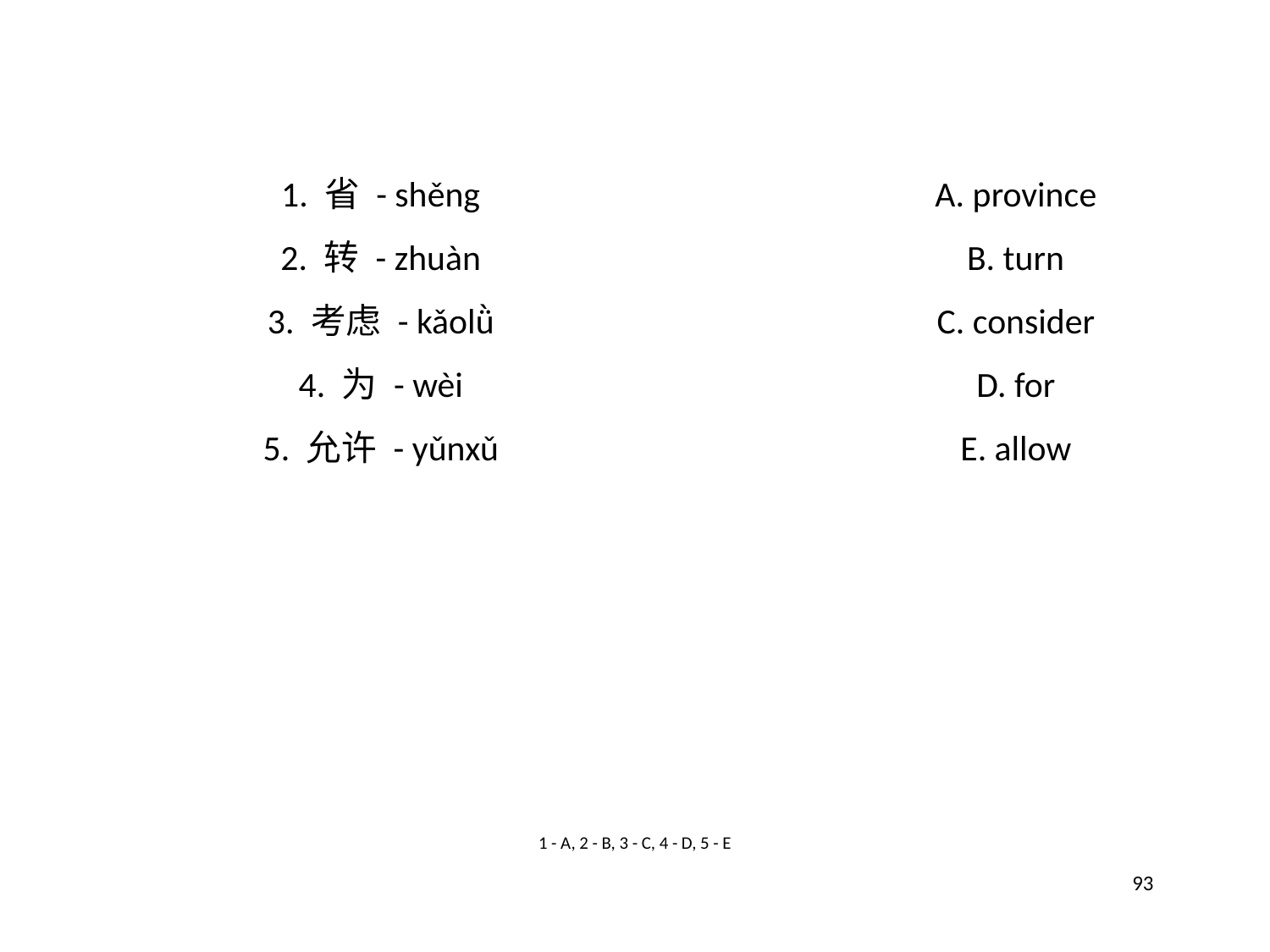

1. 省 - shěng

A. province

2. 转 - zhuàn

B. turn

3. 考虑 - kǎolǜ

C. consider

4. 为 - wèi

D. for

5. 允许 - yǔnxǔ

E. allow
1 - A, 2 - B, 3 - C, 4 - D, 5 - E

93